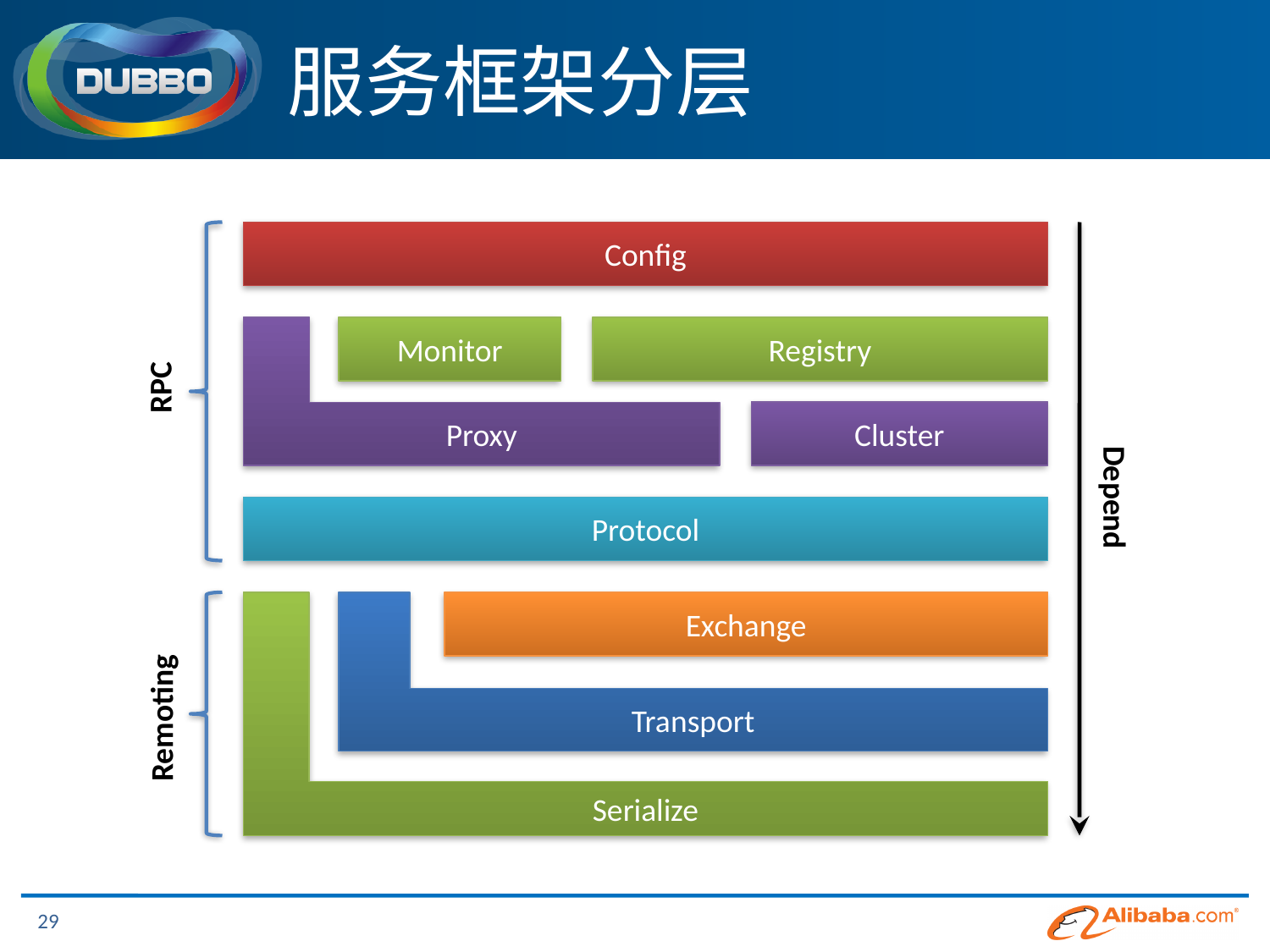

# 服务框架分层

Config
Proxy
Monitor
Registry
RPC
Cluster
Depend
Protocol

Serialize
Transport
Exchange
Remoting
29